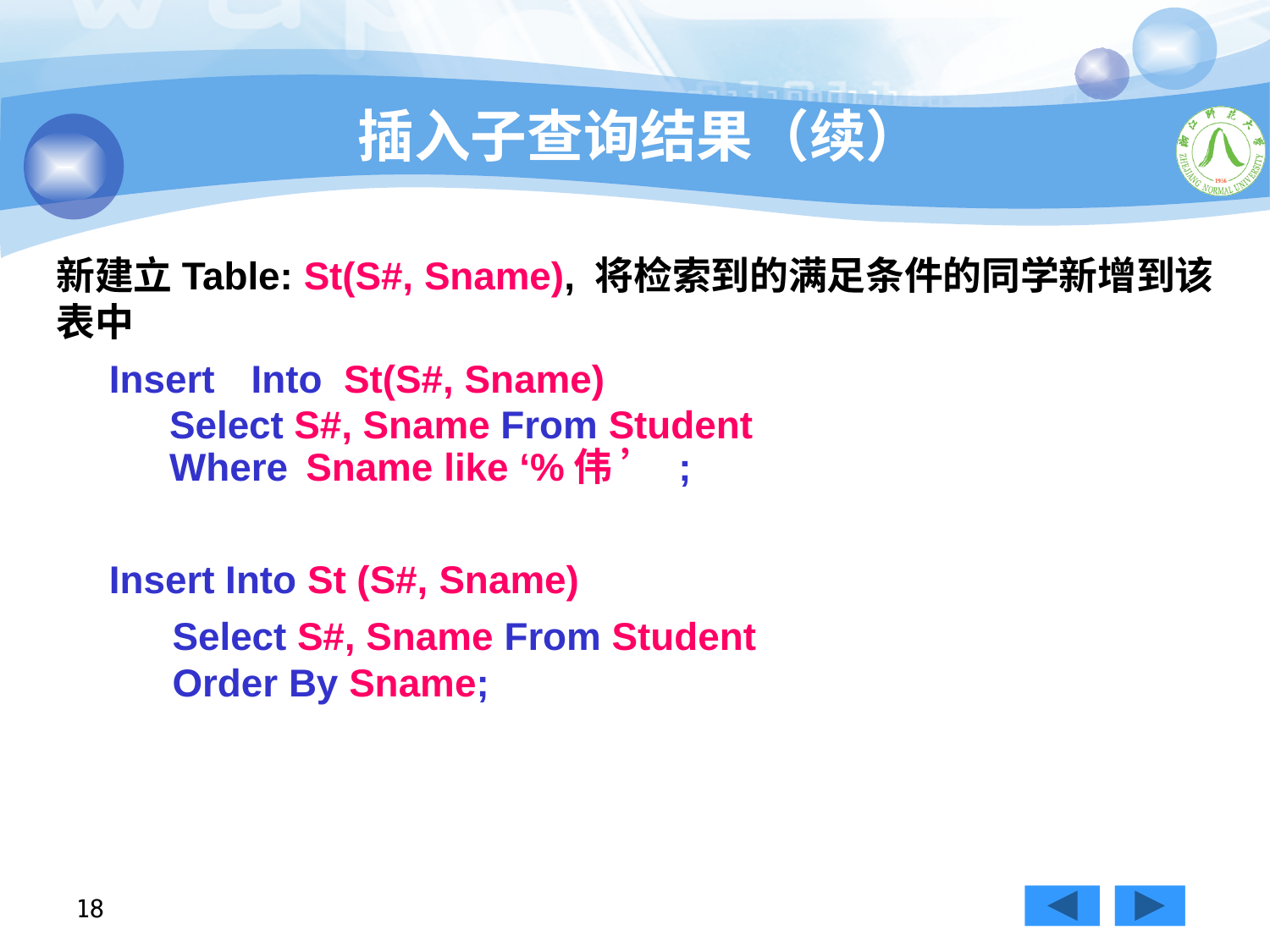

# 插入子查询结果（续）
新建立Table: St(S#, Sname), 将检索到的满足条件的同学新增到该表中
Insert  Into  St(S#, Sname)
Select S#, Sname From Student  Where Sname like ‘%伟 ’ ;

Insert Into St (S#, Sname)
Select S#, Sname From Student Order By Sname;

18